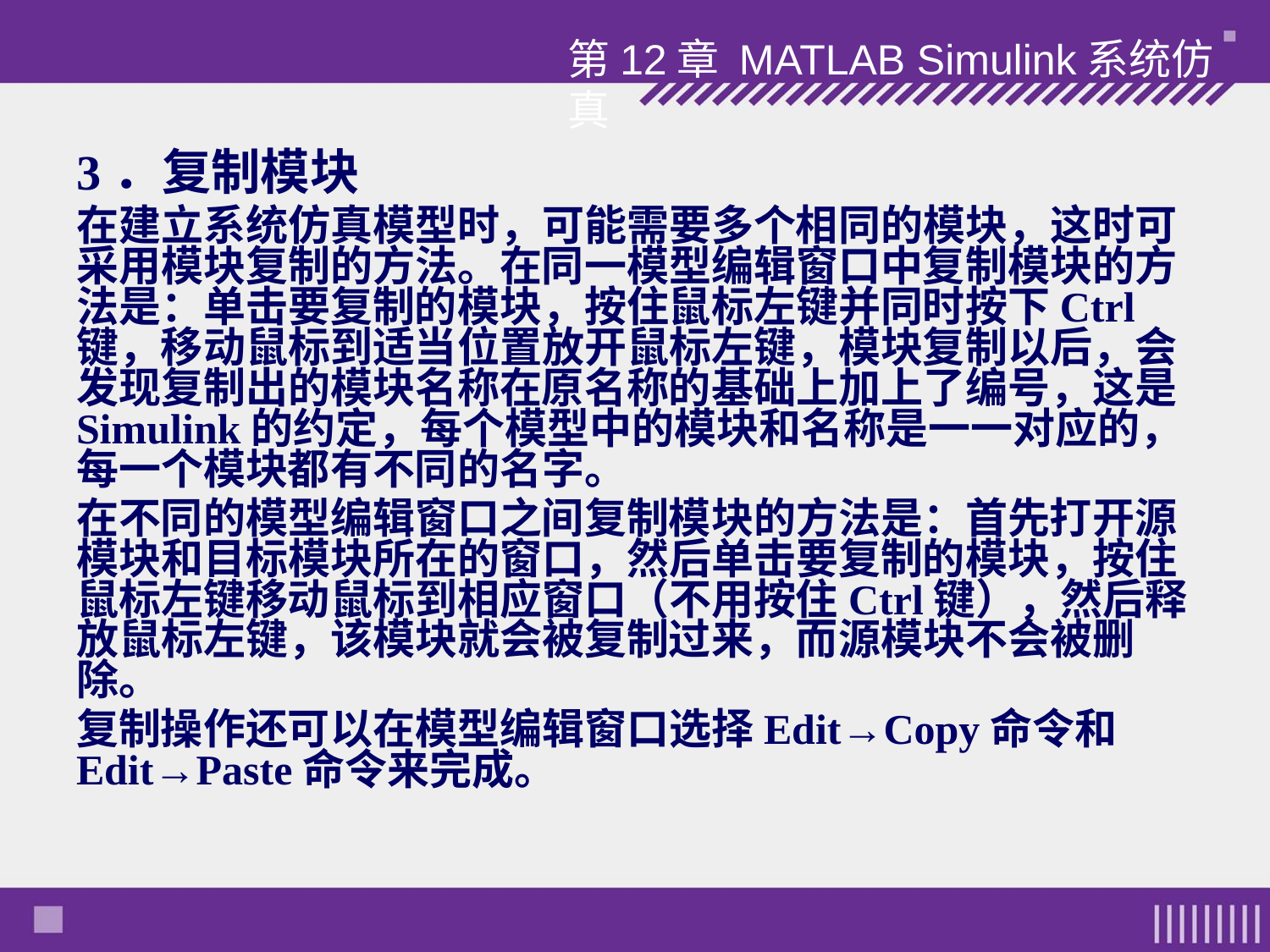

第12章 MATLAB Simulink系统仿真
3．复制模块
在建立系统仿真模型时，可能需要多个相同的模块，这时可采用模块复制的方法。在同一模型编辑窗口中复制模块的方法是：单击要复制的模块，按住鼠标左键并同时按下Ctrl键，移动鼠标到适当位置放开鼠标左键，模块复制以后，会发现复制出的模块名称在原名称的基础上加上了编号，这是Simulink的约定，每个模型中的模块和名称是一一对应的，每一个模块都有不同的名字。
在不同的模型编辑窗口之间复制模块的方法是：首先打开源模块和目标模块所在的窗口，然后单击要复制的模块，按住鼠标左键移动鼠标到相应窗口（不用按住Ctrl键），然后释放鼠标左键，该模块就会被复制过来，而源模块不会被删除。
复制操作还可以在模型编辑窗口选择Edit→Copy命令和Edit→Paste命令来完成。